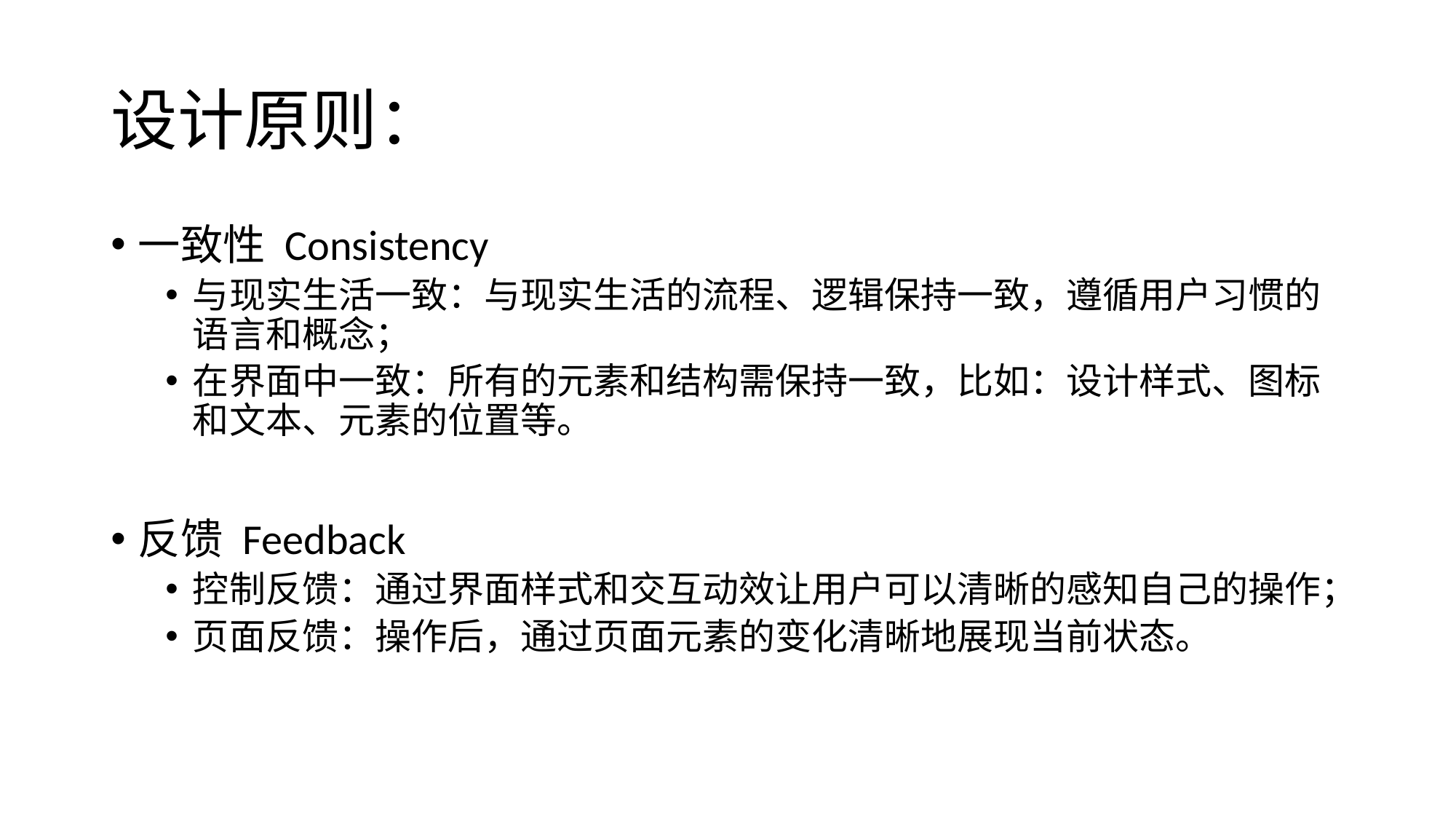

# 设计原则：
一致性 Consistency
与现实生活一致：与现实生活的流程、逻辑保持一致，遵循用户习惯的语言和概念；
在界面中一致：所有的元素和结构需保持一致，比如：设计样式、图标和文本、元素的位置等。

反馈 Feedback
控制反馈：通过界面样式和交互动效让用户可以清晰的感知自己的操作；
页面反馈：操作后，通过页面元素的变化清晰地展现当前状态。